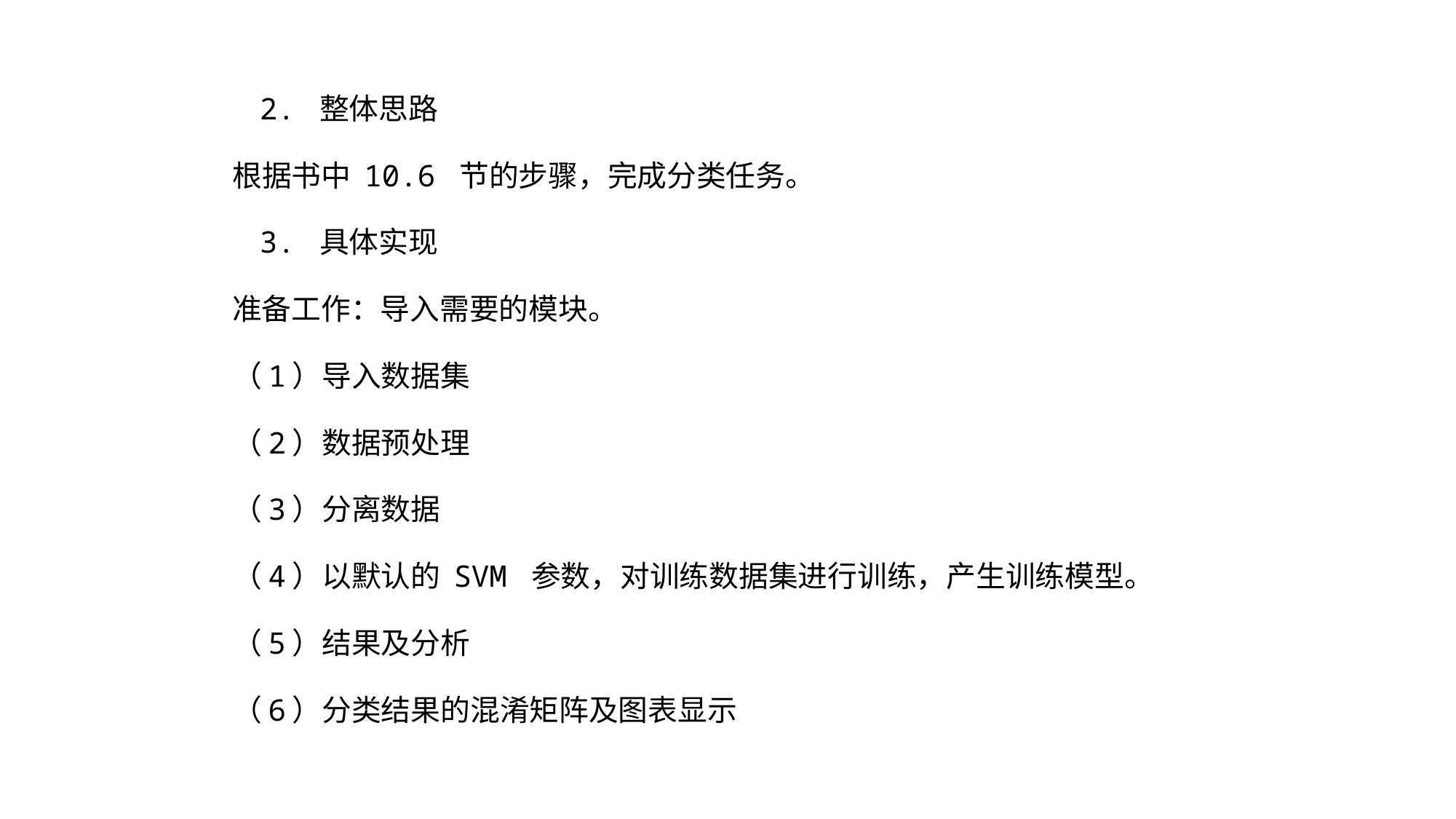

2. 整体思路
根据书中 10.6 节的步骤，完成分类任务。
   3. 具体实现
准备工作：导入需要的模块。
（1）导入数据集
（2）数据预处理
（3）分离数据
（4）以默认的 SVM 参数，对训练数据集进行训练，产生训练模型。
（5）结果及分析
（6）分类结果的混淆矩阵及图表显示